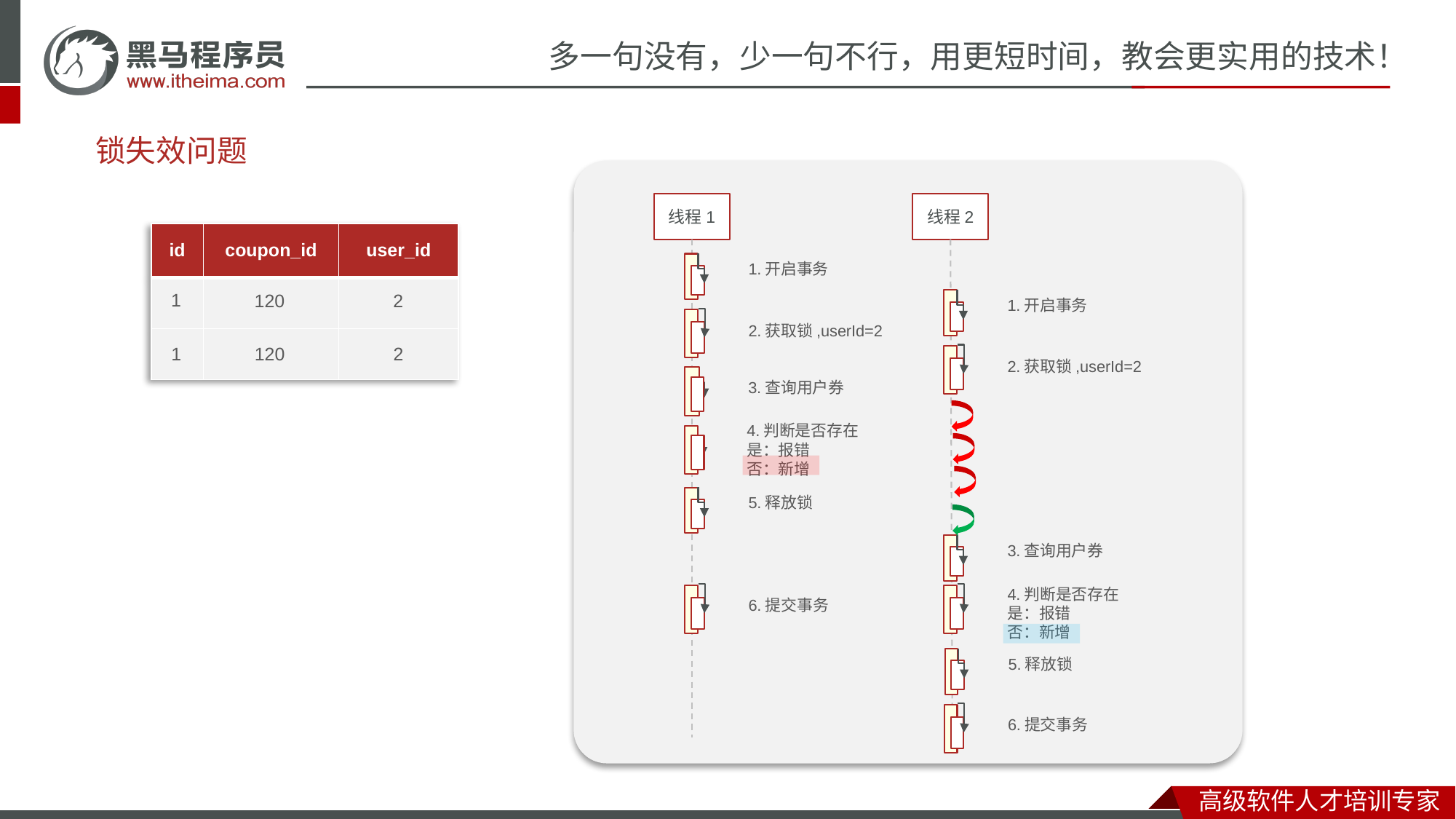

锁失效问题

线程1
线程2
| id | coupon\_id | user\_id |
| --- | --- | --- |
|  |  |  |
|  |  |  |

1.开启事务
2.开启事务

1
120
2

1.开启事务

2.获取锁,userId=2
1.获取锁,userId=2

1
120
2

2.获取锁,userId=2

3.查询用户券

4.判断是否存在
是：报错
否：新增

5.释放锁
6.释放锁

3.查询用户券

4.判断是否存在
是：报错
否：新增

6.提交事务
5.提交事务

5.释放锁

6.提交事务